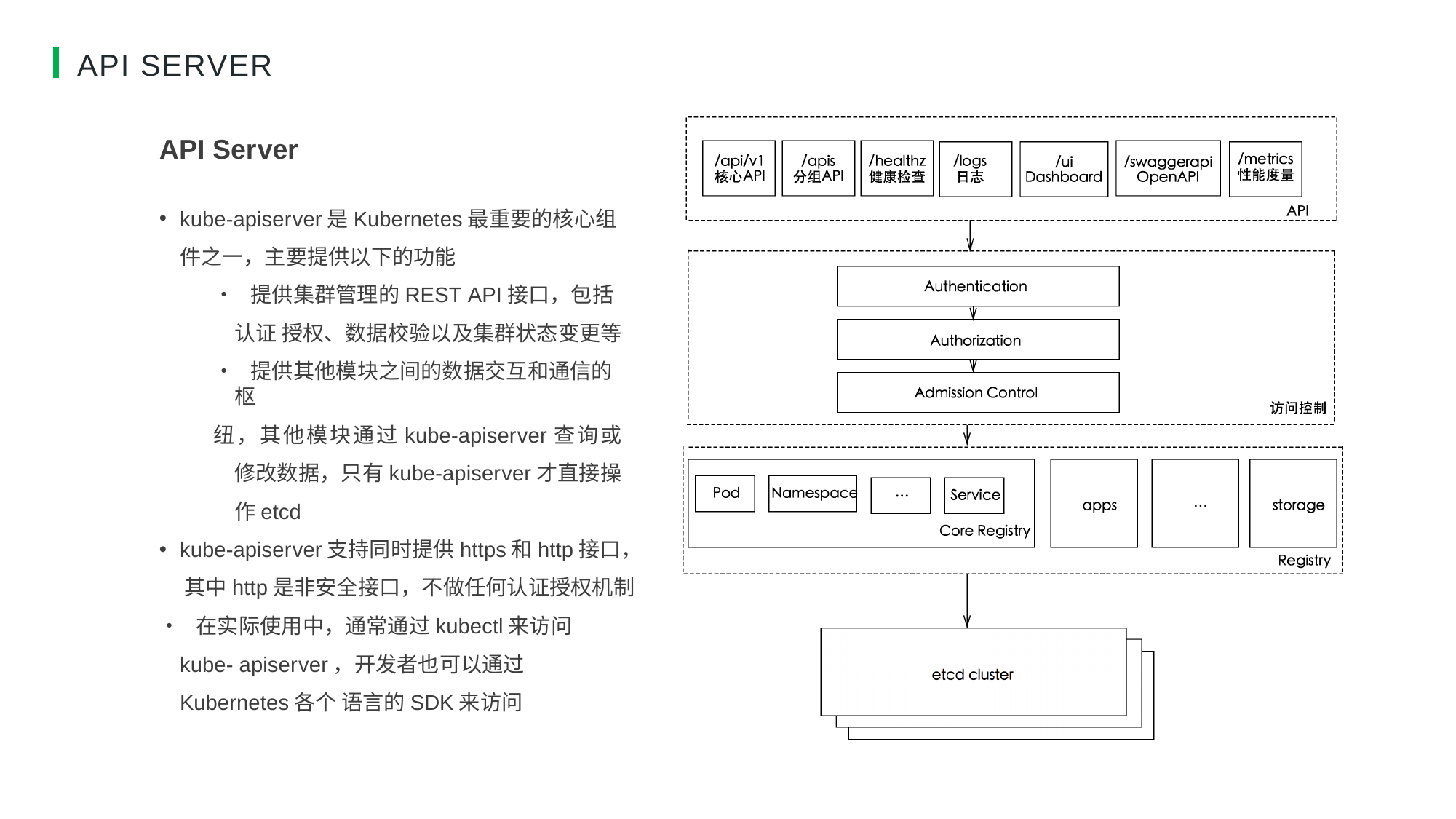

# API SERVER

API Server

kube-apiserver是Kubernetes最重要的核心组 件之一，主要提供以下的功能
•  提供集群管理的REST API接口，包括认证 授权、数据校验以及集群状态变更等
•  提供其他模块之间的数据交互和通信的枢
纽，其他模块通过kube-apiserver查询或 修改数据，只有kube-apiserver才直接操 作etcd
kube-apiserver支持同时提供https和http接口， 其中http是非安全接口，不做任何认证授权机制
•  在实际使用中，通常通过kubectl来访问kube- apiserver，开发者也可以通过Kubernetes各个 语言的SDK来访问